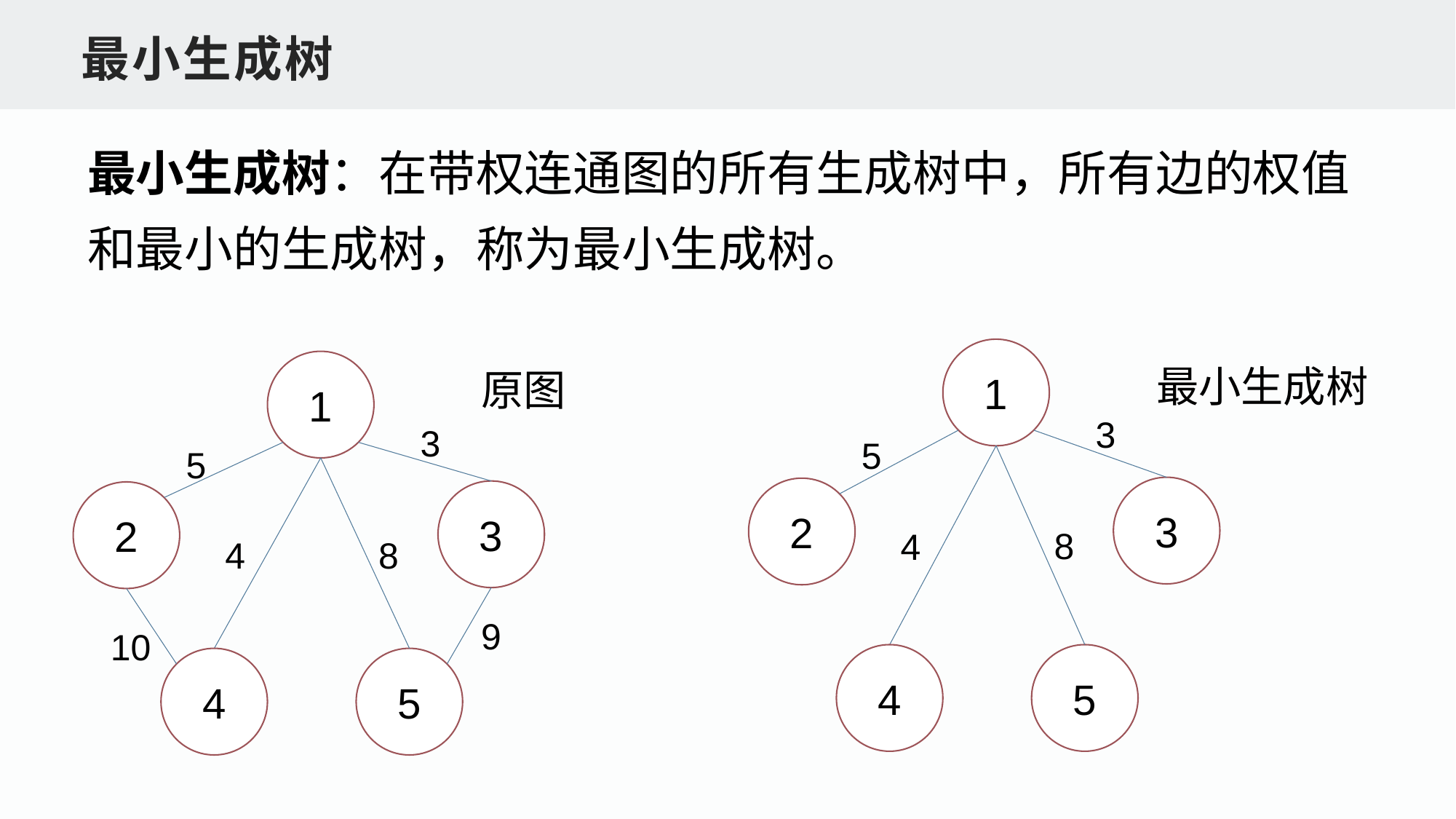

最小生成树
最小生成树：在带权连通图的所有生成树中，所有边的权值和最小的生成树，称为最小生成树。
1
最小生成树
3
5
3
2
8
4
4
5
1
原图
3
5
3
2
8
4
9
10
4
5
15